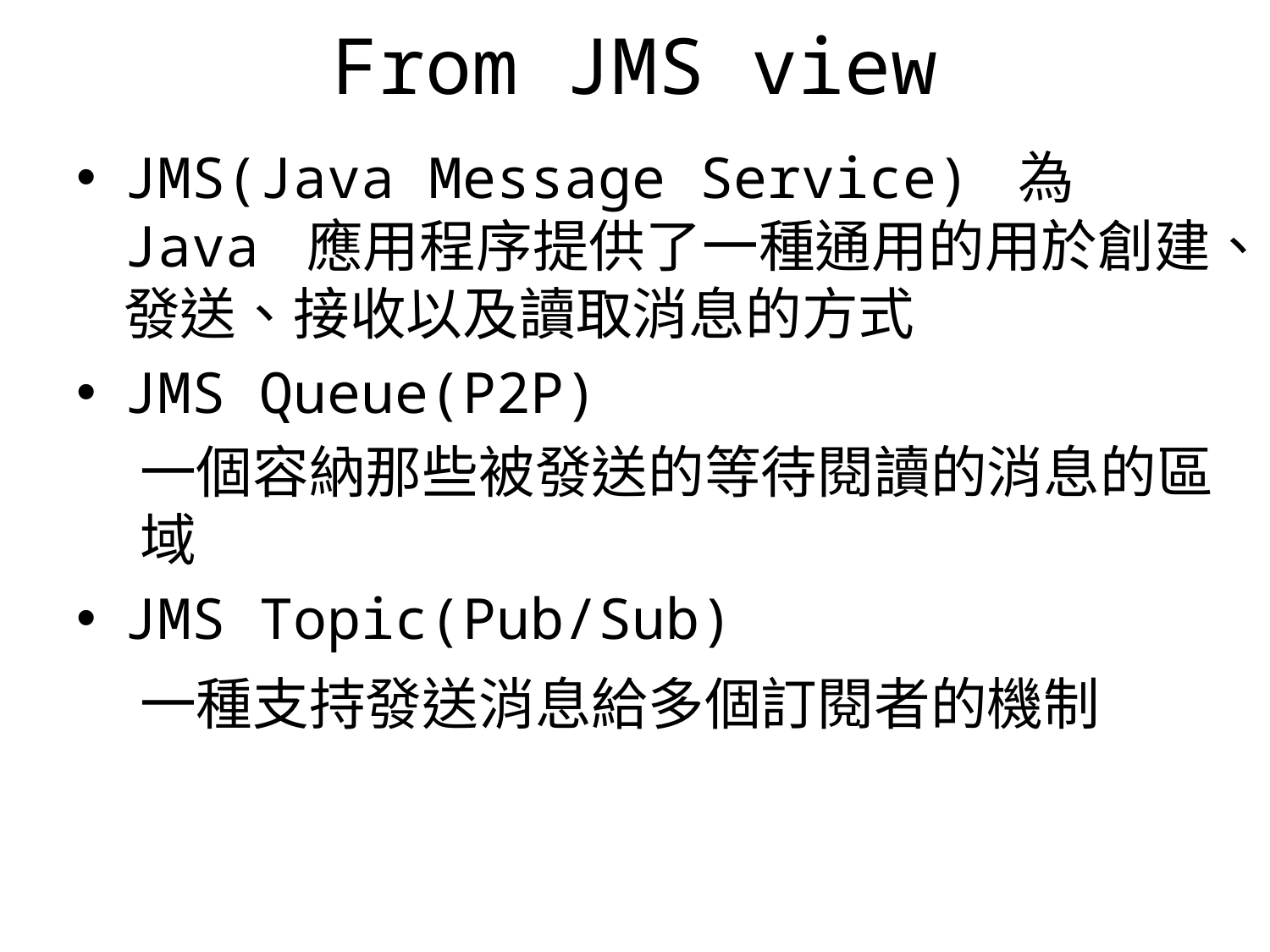

# From JMS view
JMS(Java Message Service) 為 Java 應用程序提供了一種通用的用於創建、發送、接收以及讀取消息的方式
JMS Queue(P2P)
一個容納那些被發送的等待閱讀的消息的區域
JMS Topic(Pub/Sub)
一種支持發送消息給多個訂閱者的機制